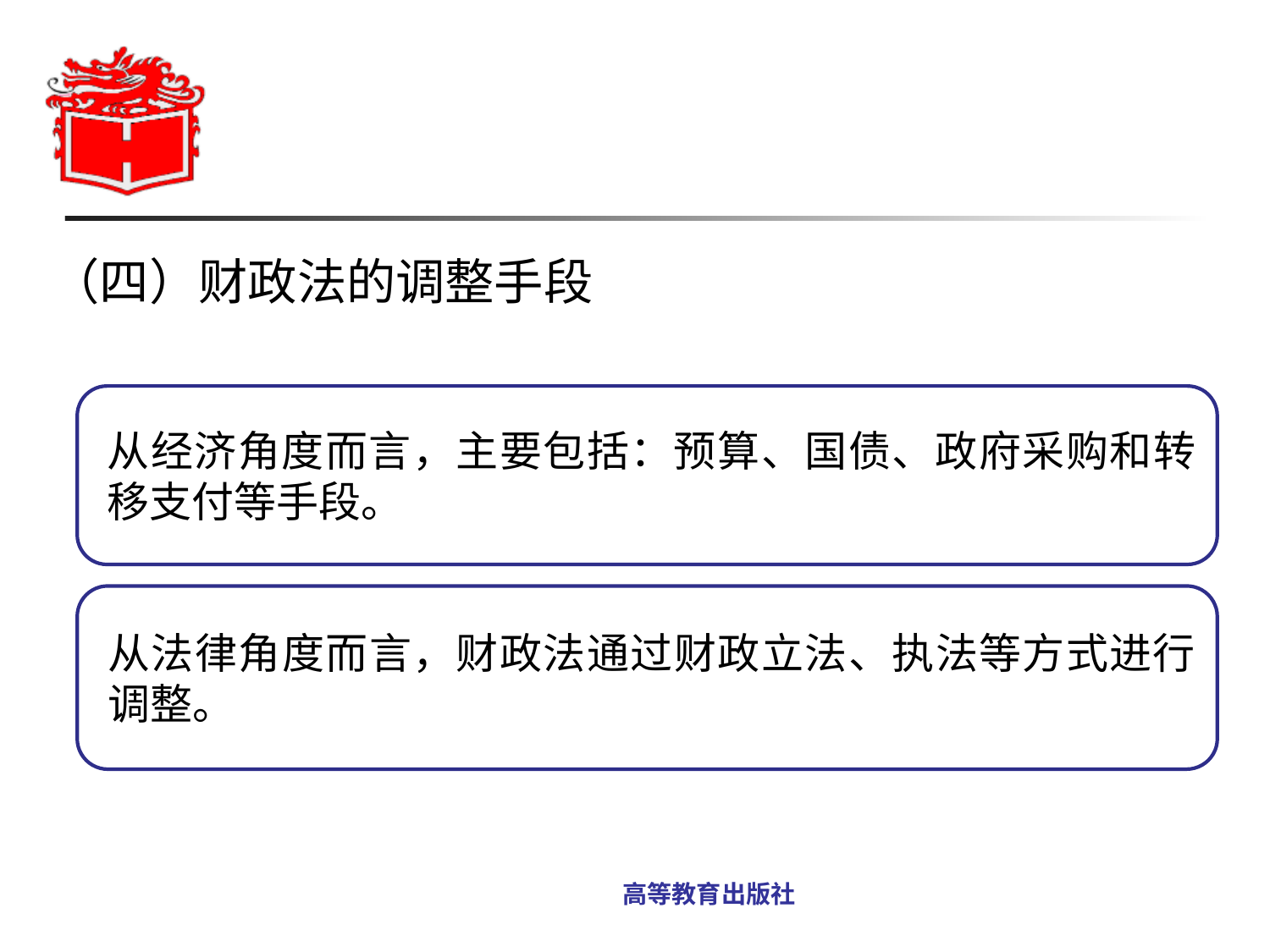

（四）财政法的调整手段

从经济角度而言，主要包括：预算、国债、政府采购和转移支付等手段。

从法律角度而言，财政法通过财政立法、执法等方式进行调整。

高等教育出版社